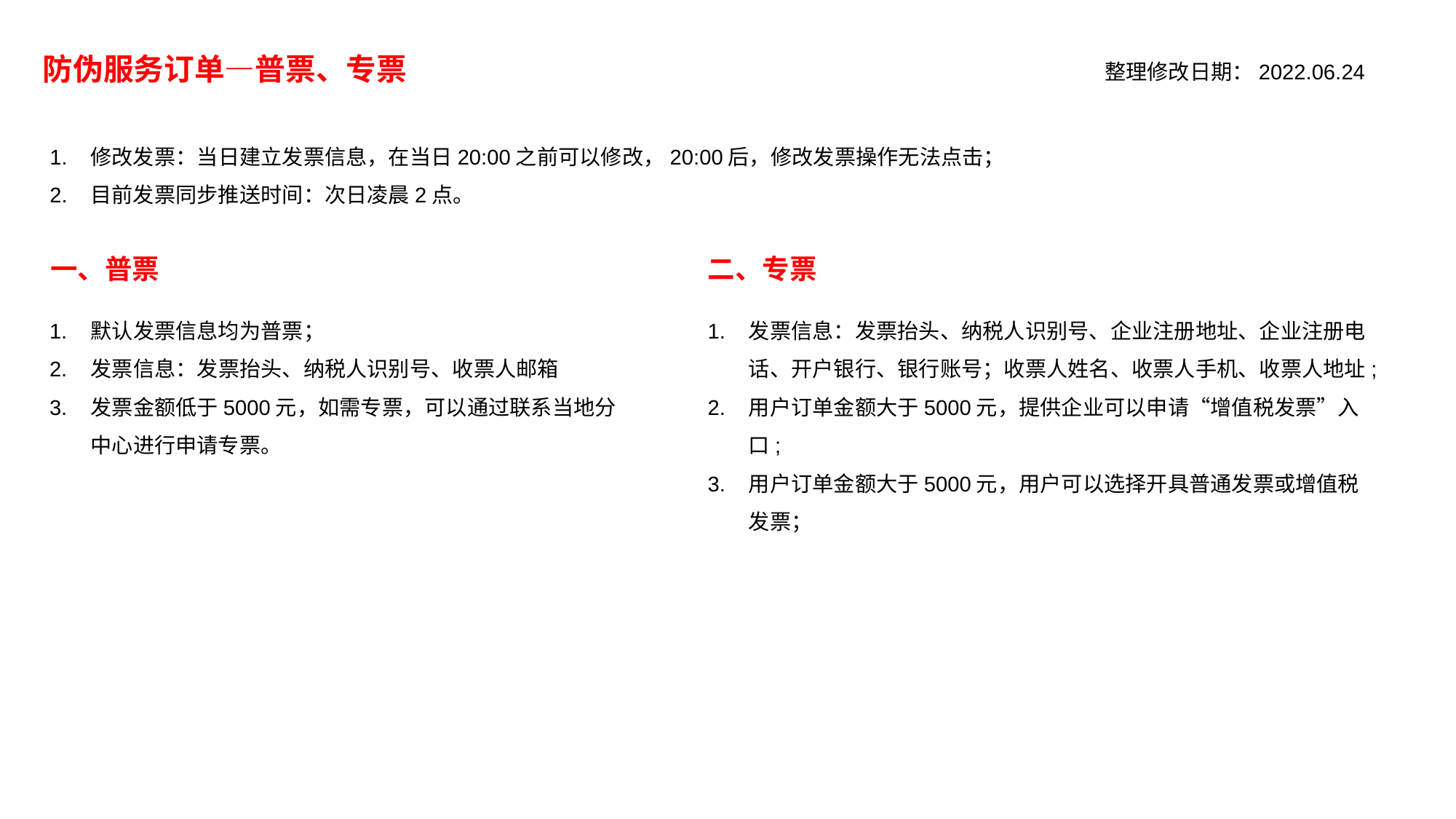

整理修改日期：2022.06.24
防伪服务订单—普票、专票
修改发票：当日建立发票信息，在当日20:00之前可以修改，20:00后，修改发票操作无法点击；
目前发票同步推送时间：次日凌晨2点。
一、普票
二、专票
默认发票信息均为普票；
发票信息：发票抬头、纳税人识别号、收票人邮箱
发票金额低于5000元，如需专票，可以通过联系当地分中心进行申请专票。
发票信息：发票抬头、纳税人识别号、企业注册地址、企业注册电话、开户银行、银行账号；收票人姓名、收票人手机、收票人地址;
用户订单金额大于5000元，提供企业可以申请“增值税发票”入口;
用户订单金额大于5000元，用户可以选择开具普通发票或增值税发票；